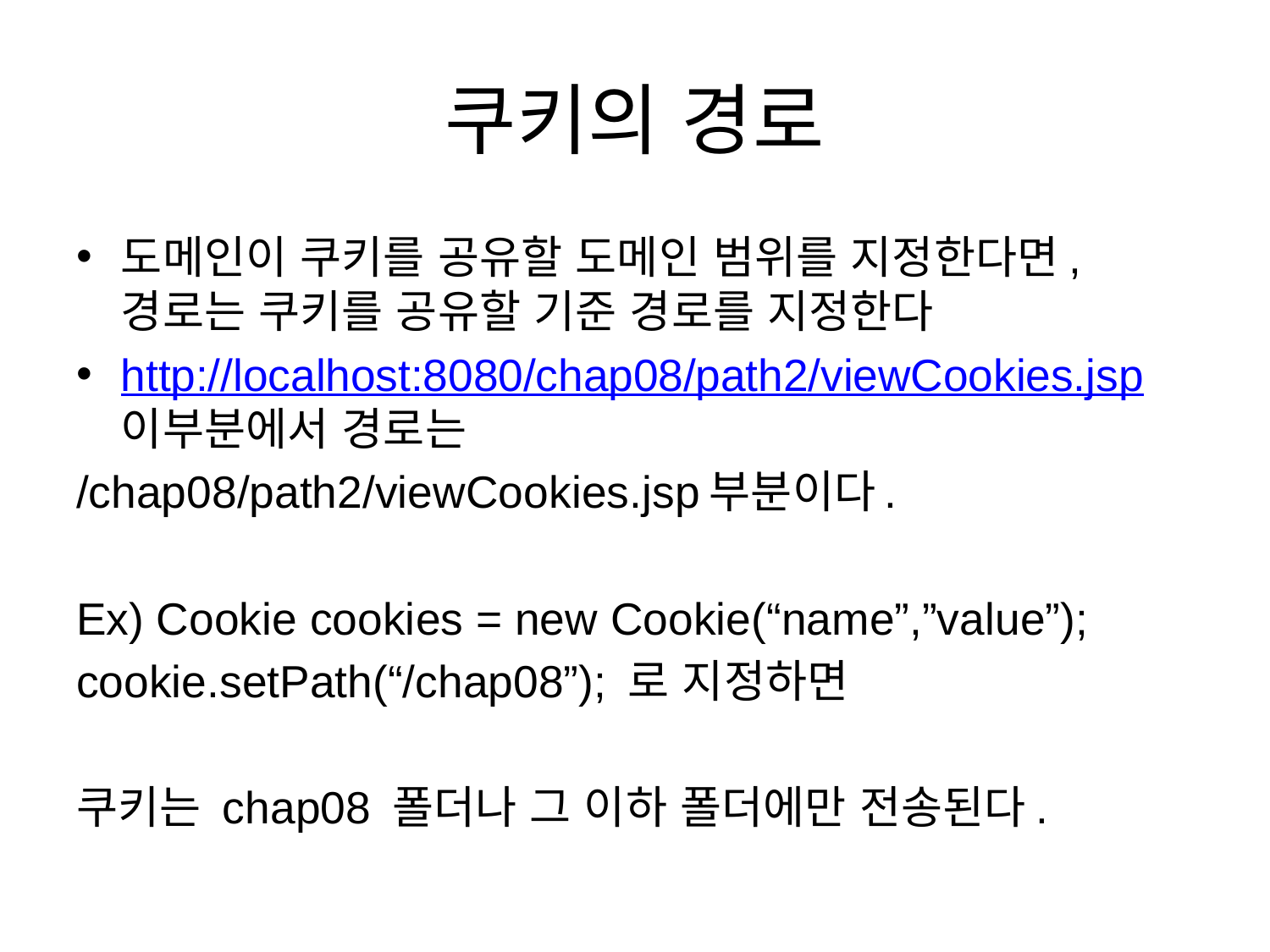

# 쿠키의 경로
도메인이 쿠키를 공유할 도메인 범위를 지정한다면, 경로는 쿠키를 공유할 기준 경로를 지정한다
http://localhost:8080/chap08/path2/viewCookies.jsp 이부분에서 경로는
/chap08/path2/viewCookies.jsp부분이다.

Ex) Cookie cookies = new Cookie(“name”,”value”);
cookie.setPath(“/chap08”); 로 지정하면

쿠키는 chap08 폴더나 그 이하 폴더에만 전송된다.